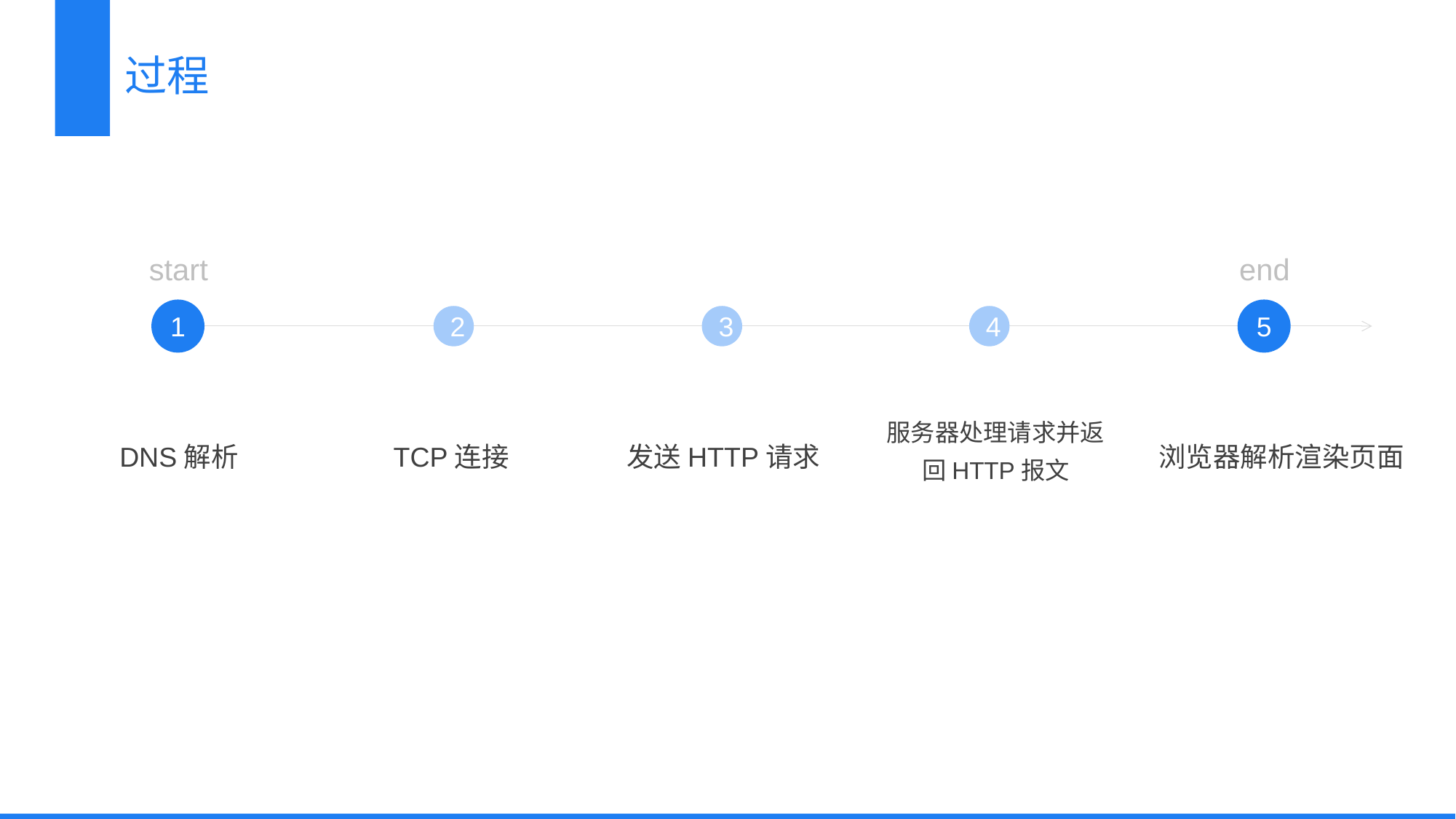

过程
start
end
1
5
2
3
4
浏览器解析渲染页面
服务器处理请求并返回HTTP报文
DNS解析
TCP连接
发送HTTP请求